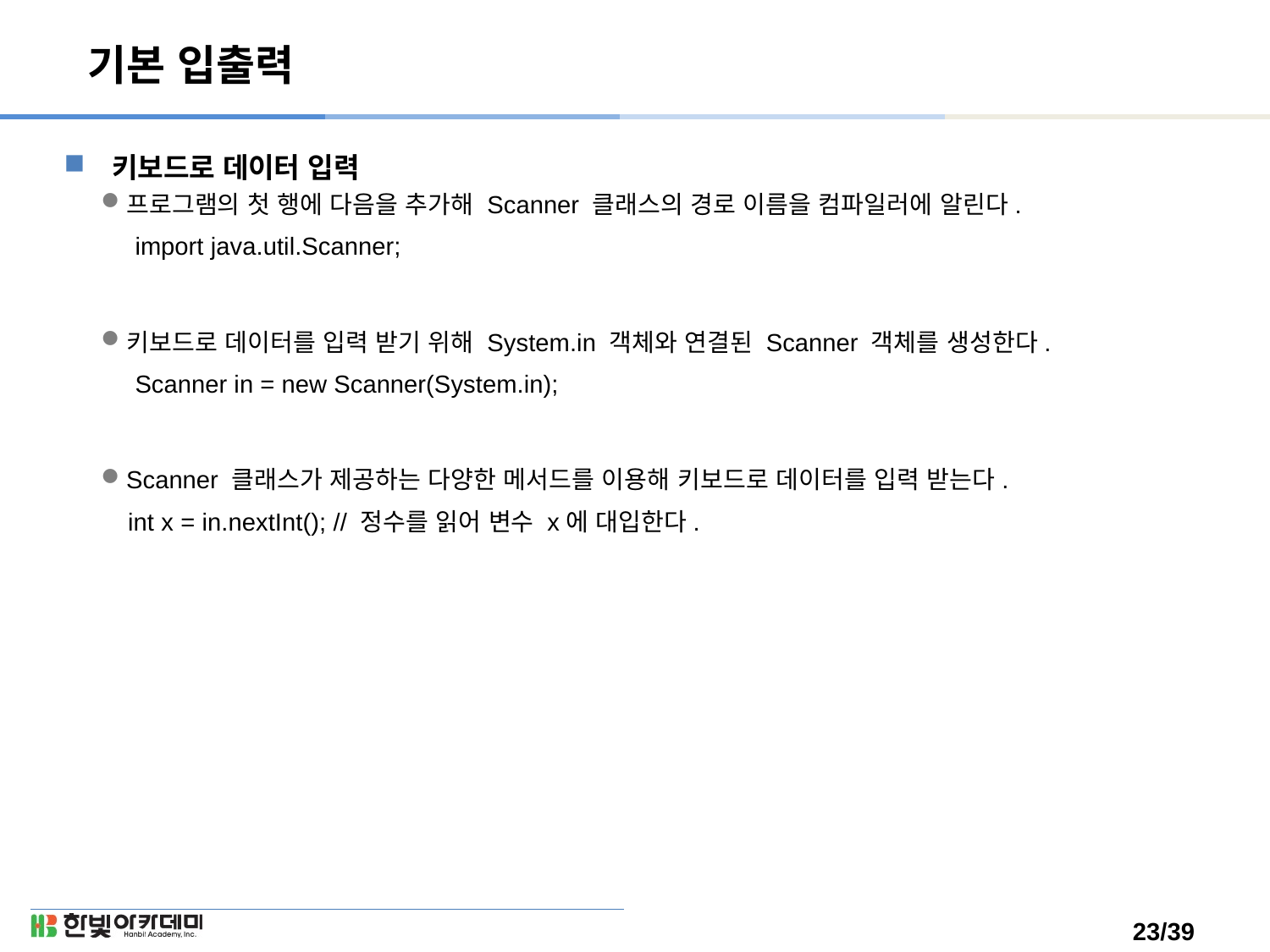

# 기본 입출력
키보드로 데이터 입력
프로그램의 첫 행에 다음을 추가해 Scanner 클래스의 경로 이름을 컴파일러에 알린다.
   import java.util.Scanner;

키보드로 데이터를 입력 받기 위해 System.in 객체와 연결된 Scanner 객체를 생성한다.
   Scanner in = new Scanner(System.in);

Scanner 클래스가 제공하는 다양한 메서드를 이용해 키보드로 데이터를 입력 받는다.
  int x = in.nextInt(); // 정수를 읽어 변수 x에 대입한다.